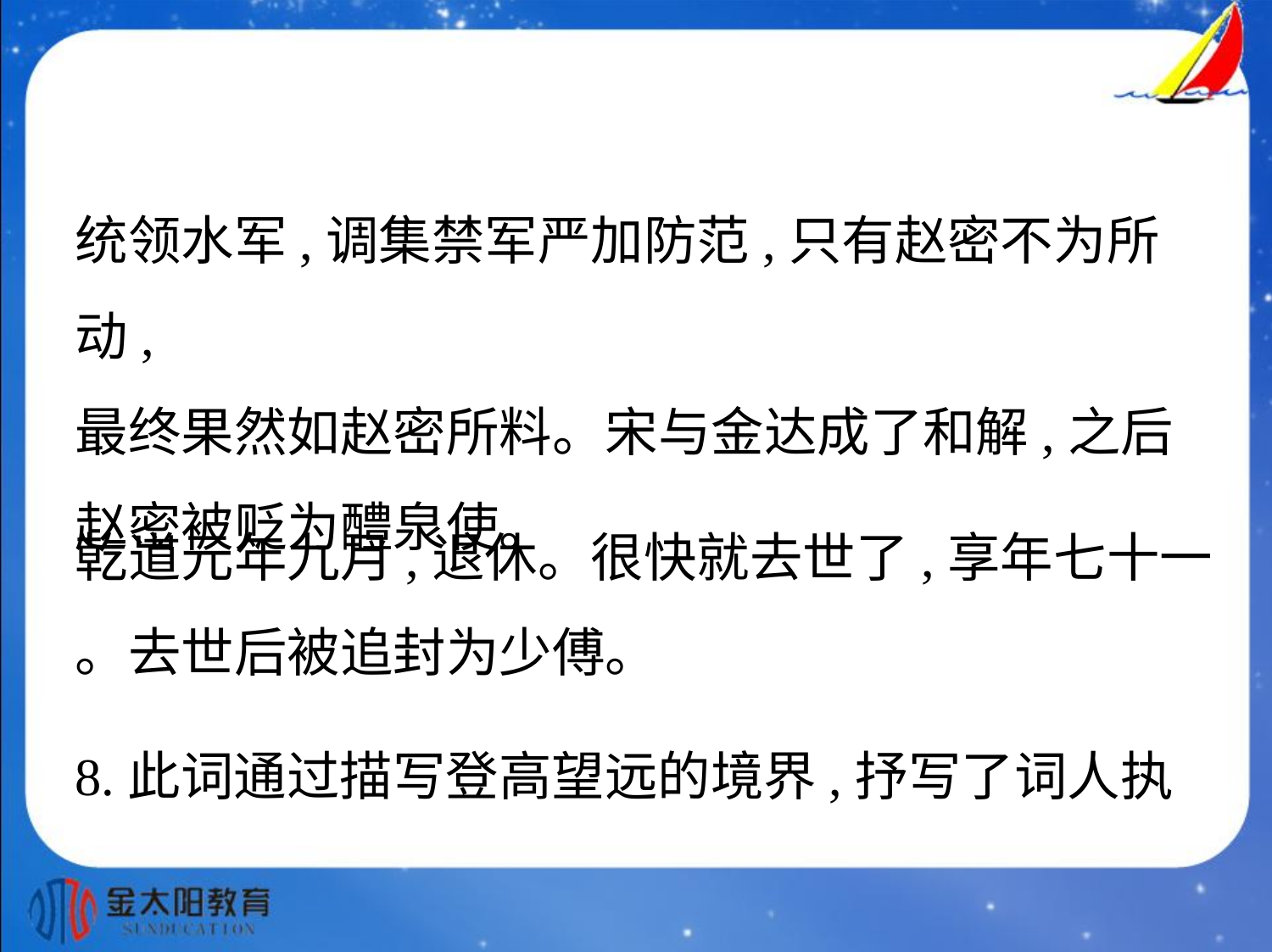

统领水军,调集禁军严加防范,只有赵密不为所动,
最终果然如赵密所料。宋与金达成了和解,之后
赵密被贬为醴泉使。
乾道元年九月,退休。很快就去世了,享年七十一
。去世后被追封为少傅。
8.此词通过描写登高望远的境界,抒写了词人执